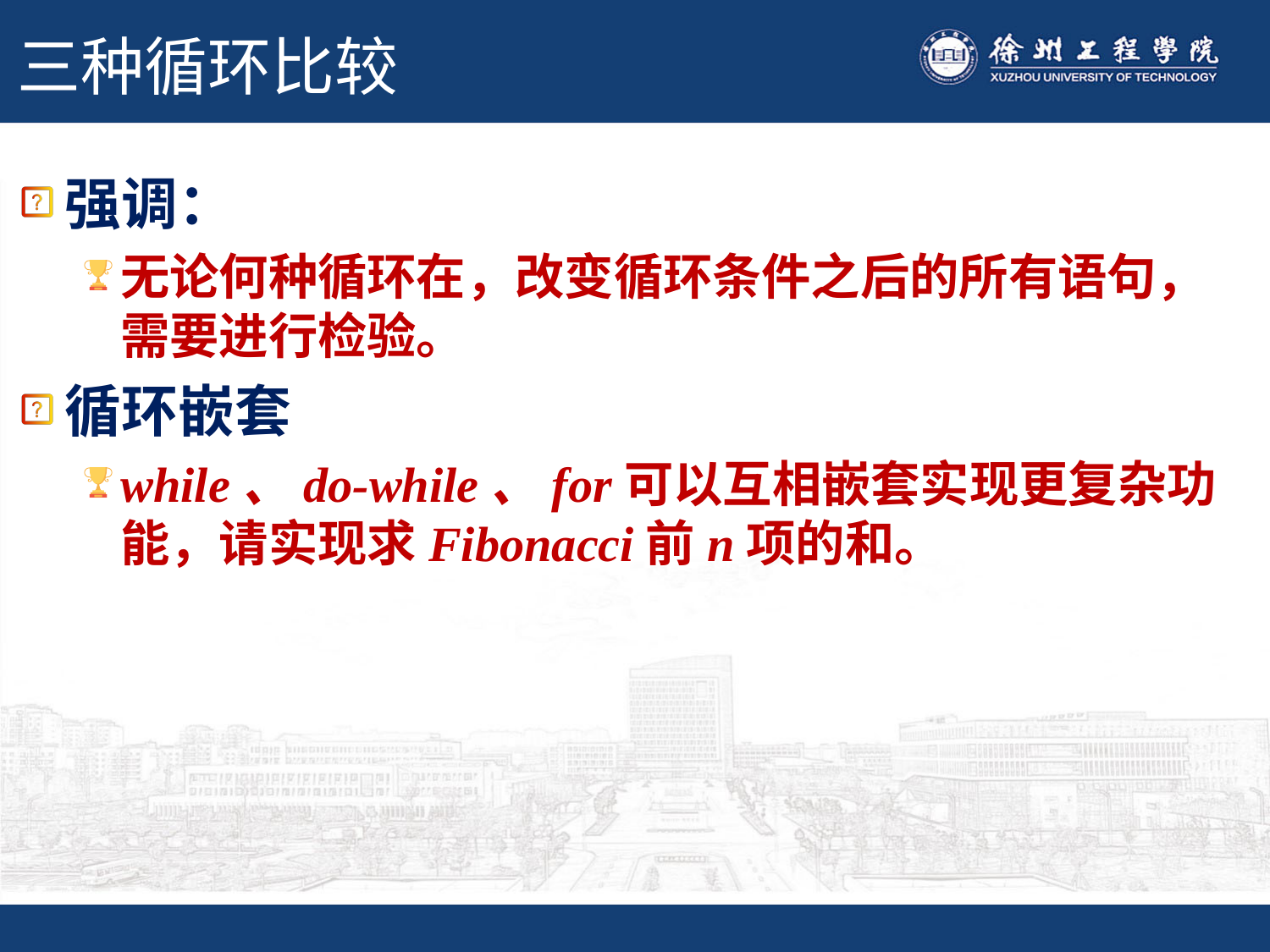

# 三种循环比较
强调：
无论何种循环在，改变循环条件之后的所有语句，需要进行检验。
循环嵌套
while、do-while、for可以互相嵌套实现更复杂功能，请实现求Fibonacci前n项的和。